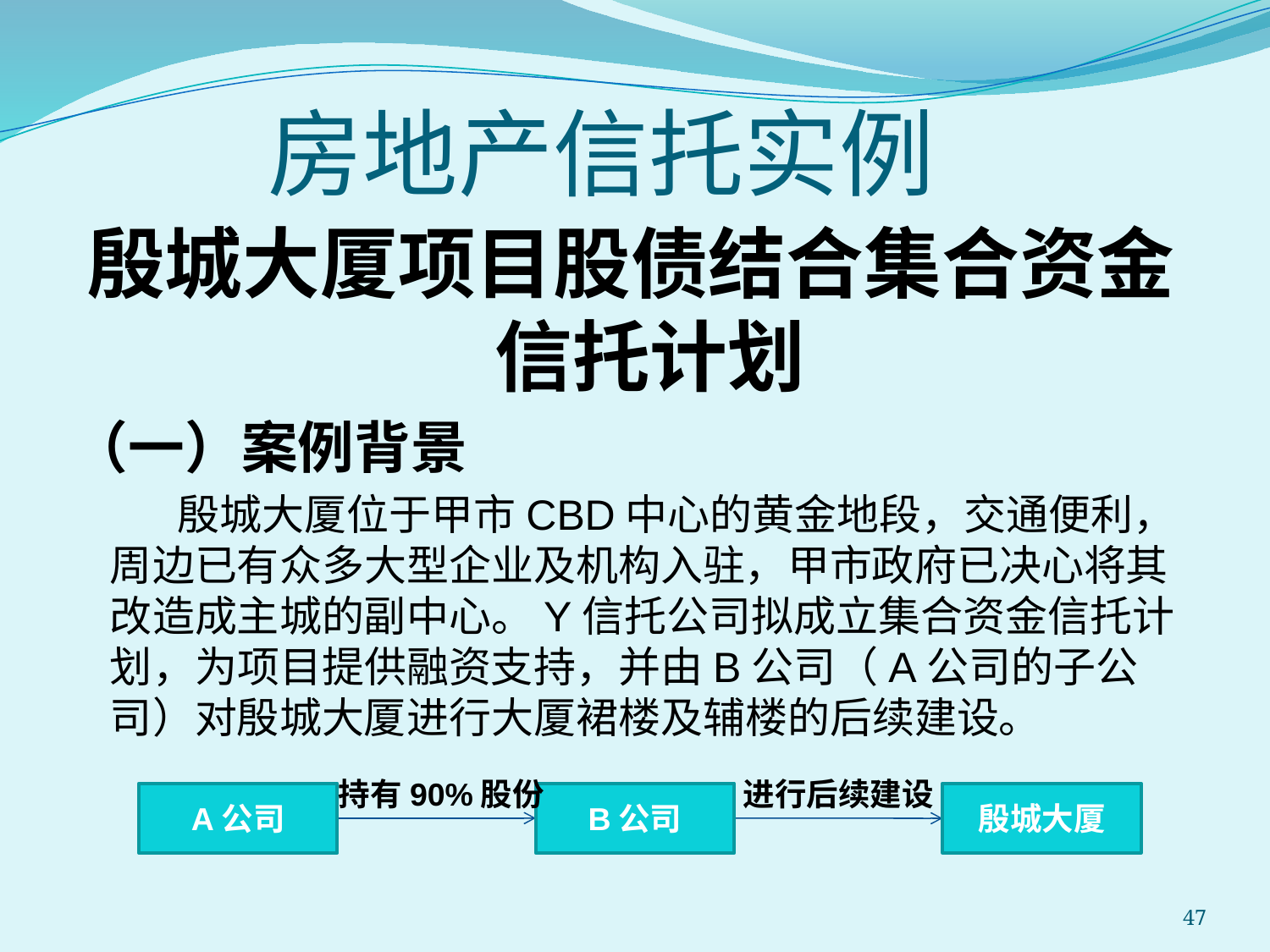

# 房地产信托实例
殷城大厦项目股债结合集合资金信托计划
（一）案例背景
          殷城大厦位于甲市CBD中心的黄金地段，交通便利，周边已有众多大型企业及机构入驻，甲市政府已决心将其改造成主城的副中心。Y信托公司拟成立集合资金信托计划，为项目提供融资支持，并由B公司（A公司的子公司）对殷城大厦进行大厦裙楼及辅楼的后续建设。
持有90%股份
进行后续建设
A公司
B公司
殷城大厦
47